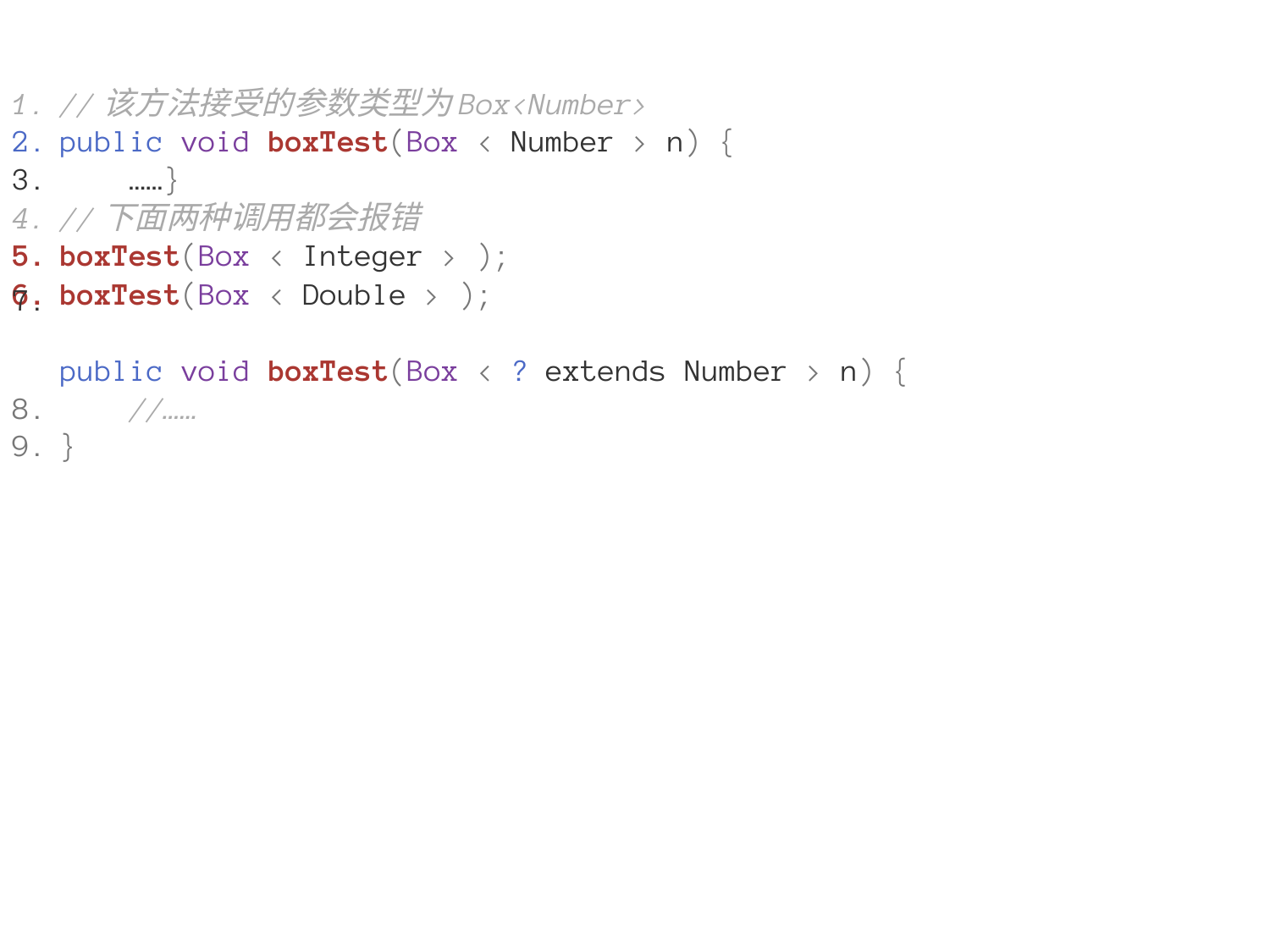

//该方法接受的参数类型为Box<Number>
public void boxTest(Box < Number > n) {
    ……}
//下面两种调用都会报错
boxTest(Box < Integer > );
boxTest(Box < Double > );
public void boxTest(Box < ? extends Number > n) {
    //……
}